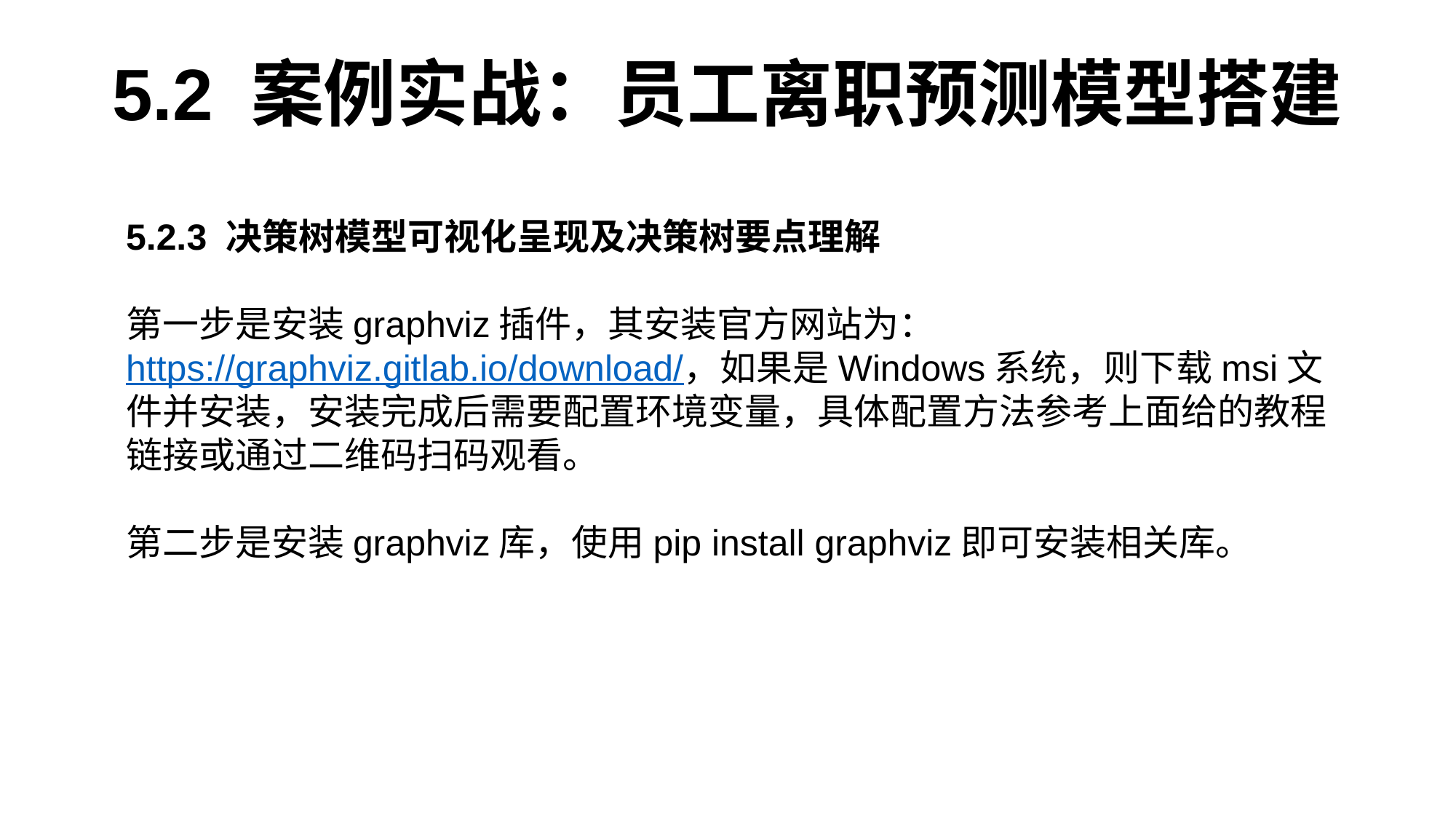

5.2 案例实战：员工离职预测模型搭建
5.2.3 决策树模型可视化呈现及决策树要点理解

第一步是安装graphviz插件，其安装官方网站为：https://graphviz.gitlab.io/download/，如果是Windows系统，则下载msi文件并安装，安装完成后需要配置环境变量，具体配置方法参考上面给的教程链接或通过二维码扫码观看。

第二步是安装graphviz库，使用pip install graphviz即可安装相关库。